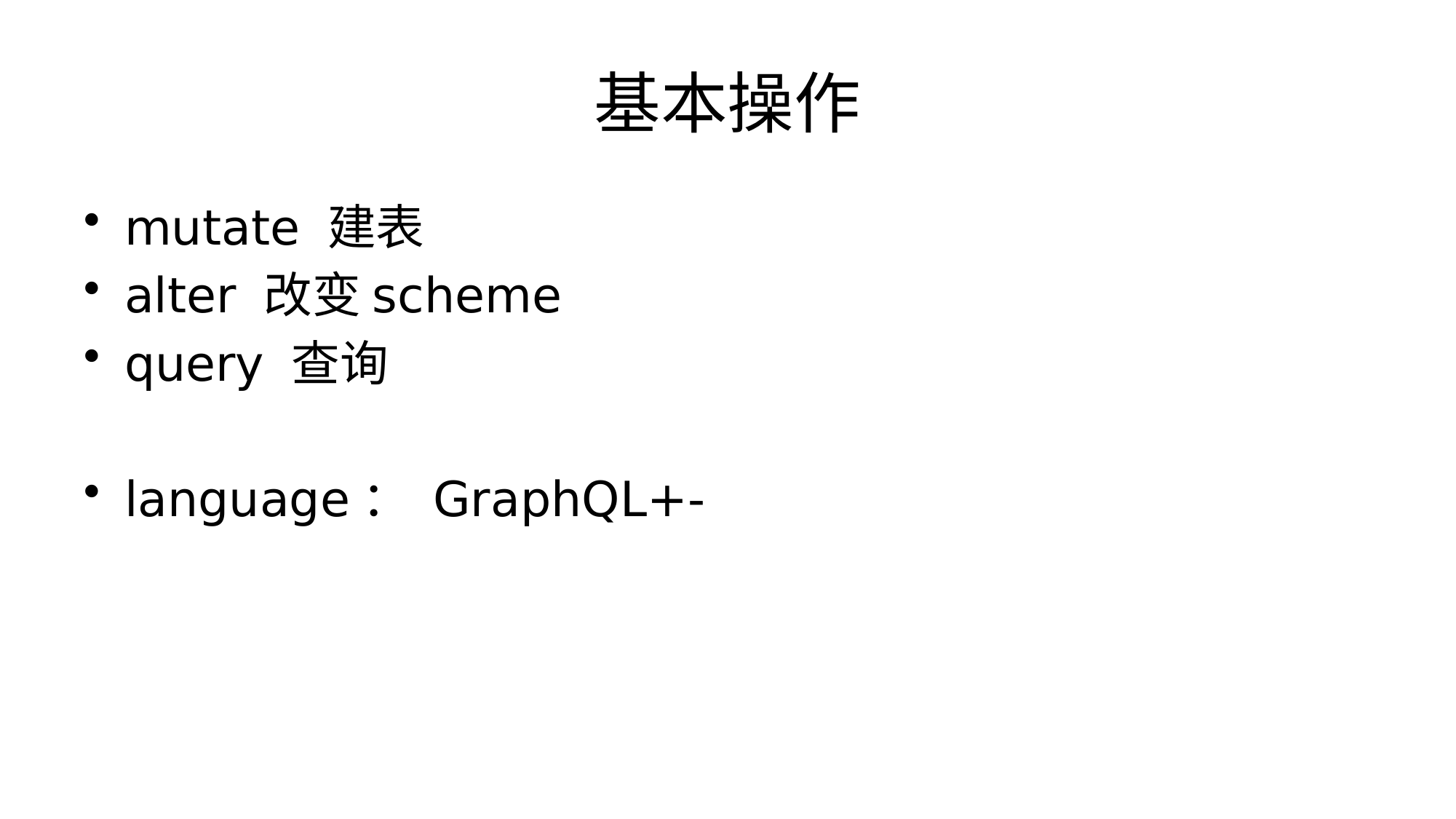

# 基本操作
mutate 建表
alter 改变scheme
query 查询

language： GraphQL+-